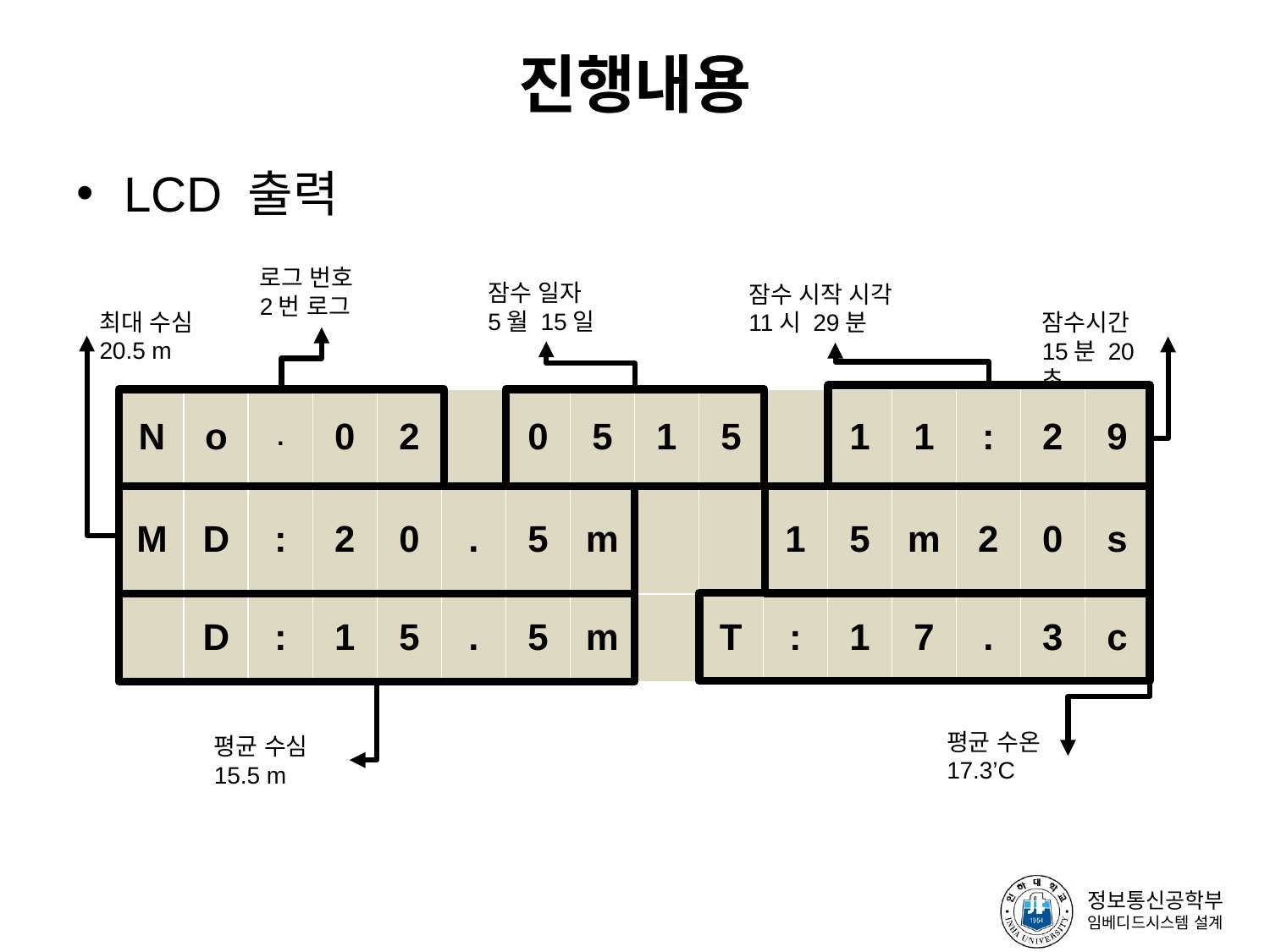

# 진행내용
LCD 출력

로그 번호
2번 로그
잠수 일자
5월 15일
잠수 시작 시각
11시 29분
최대 수심
20.5 m
잠수시간
15분 20초

| N | o | . | 0 | 2 |  | 0 | 5 | 1 | 5 |  | 1 | 1 | : | 2 | 9 |
| --- | --- | --- | --- | --- | --- | --- | --- | --- | --- | --- | --- | --- | --- | --- | --- |
| M | D | : | 2 | 0 | . | 5 | m |  |  | 1 | 5 | m | 2 | 0 | s |
|  | D | : | 1 | 5 | . | 5 | m |  | T | : | 1 | 7 | . | 3 | c |

평균 수온
17.3’C
평균 수심
15.5 m